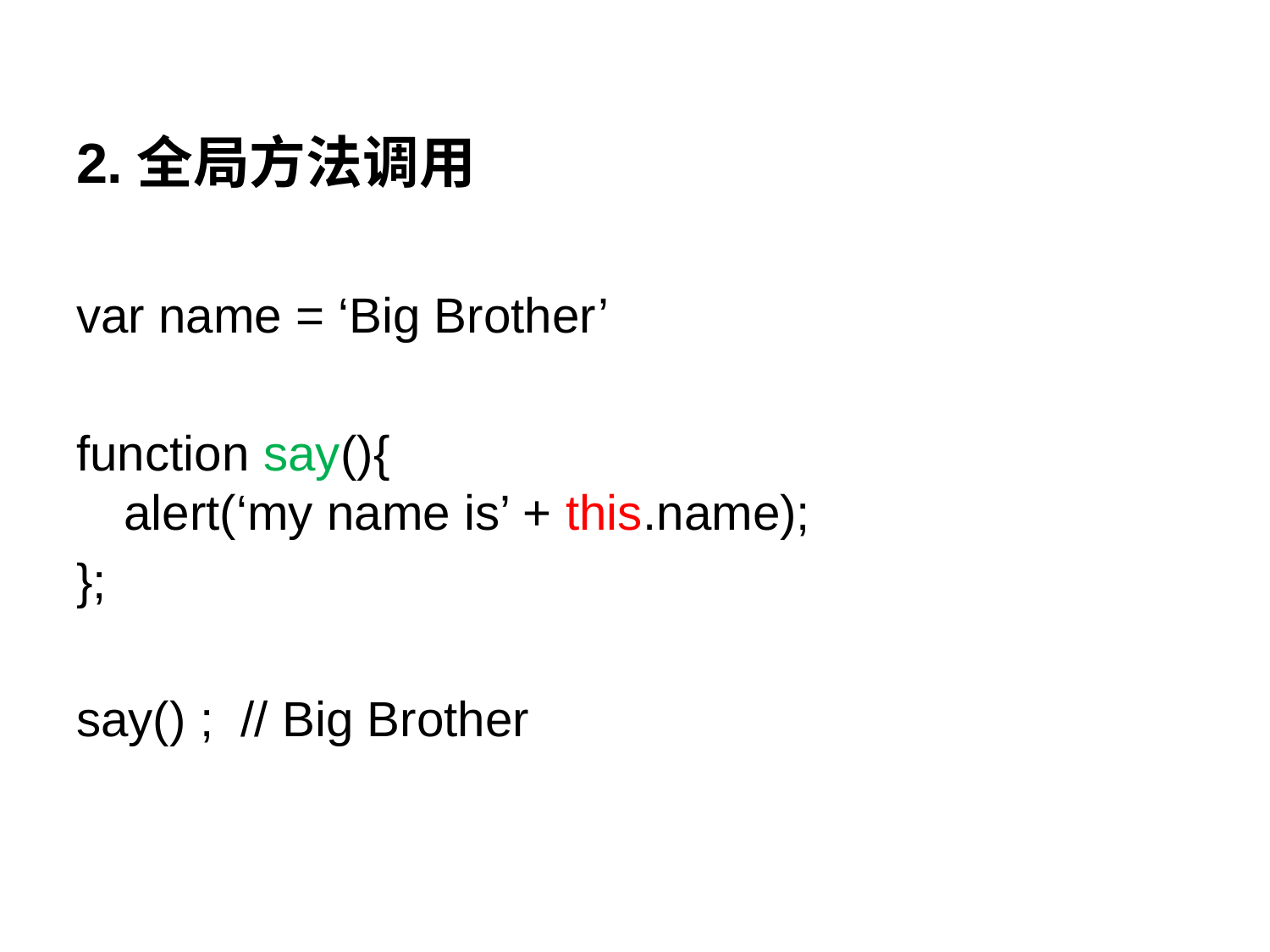

2.全局方法调用

var name = ‘Big Brother’

function say(){
alert(‘my name is’ + this.name);
};

say() ;  // Big Brother